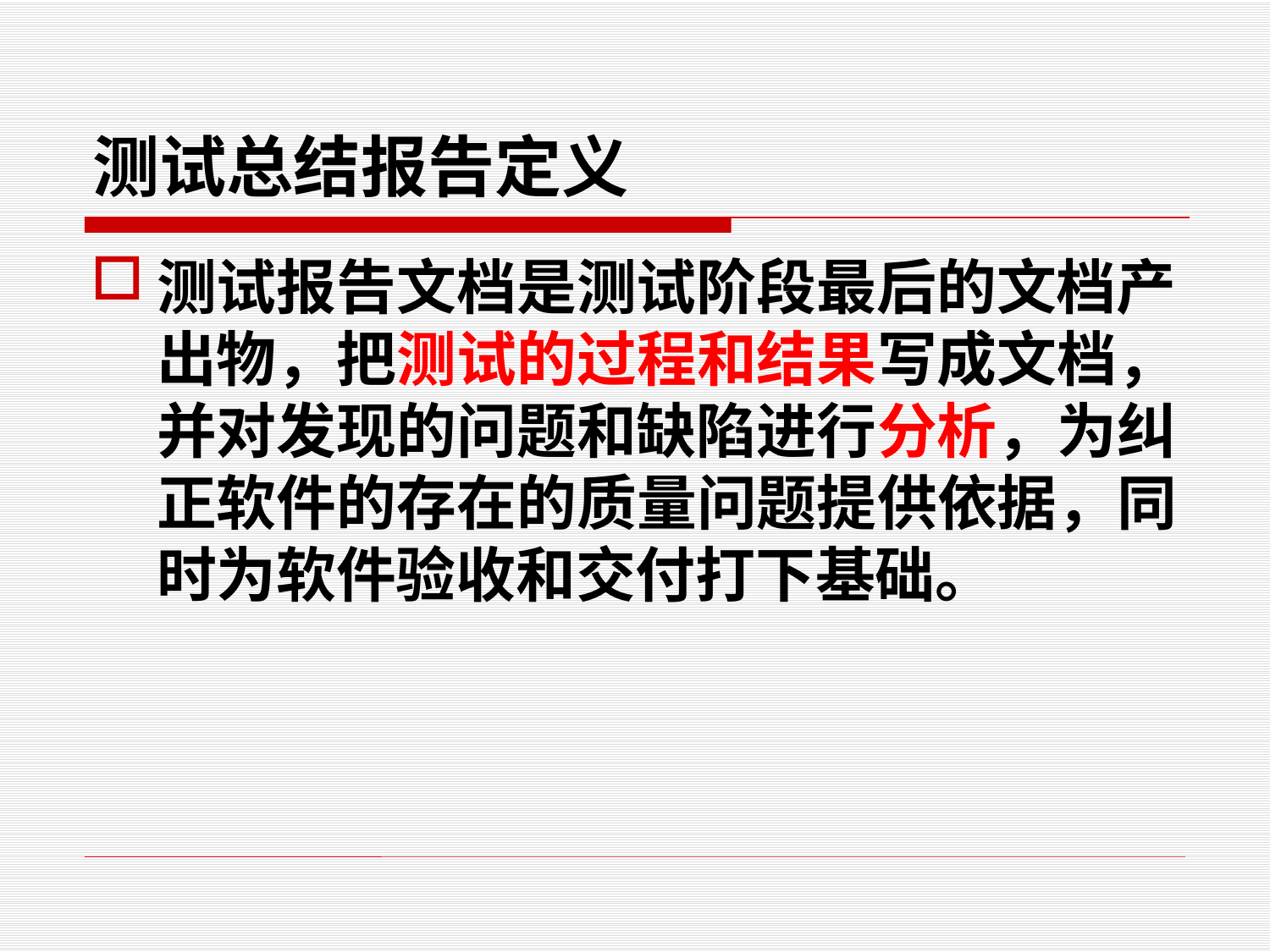

# 测试总结报告定义
测试报告文档是测试阶段最后的文档产出物，把测试的过程和结果写成文档，并对发现的问题和缺陷进行分析，为纠正软件的存在的质量问题提供依据，同时为软件验收和交付打下基础。